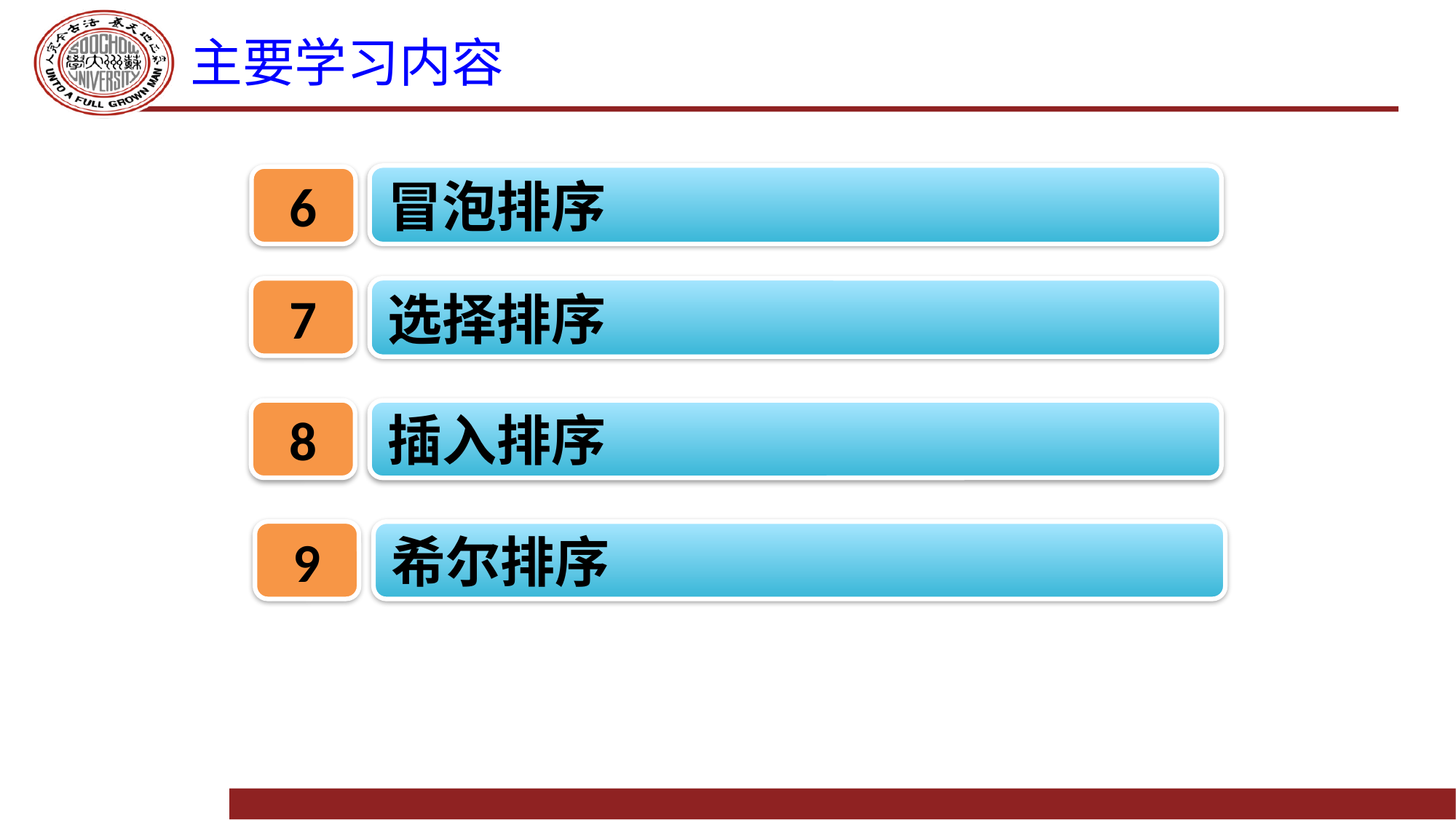

# 主要学习内容
冒泡排序
6
7
选择排序
8
插入排序
9
希尔排序